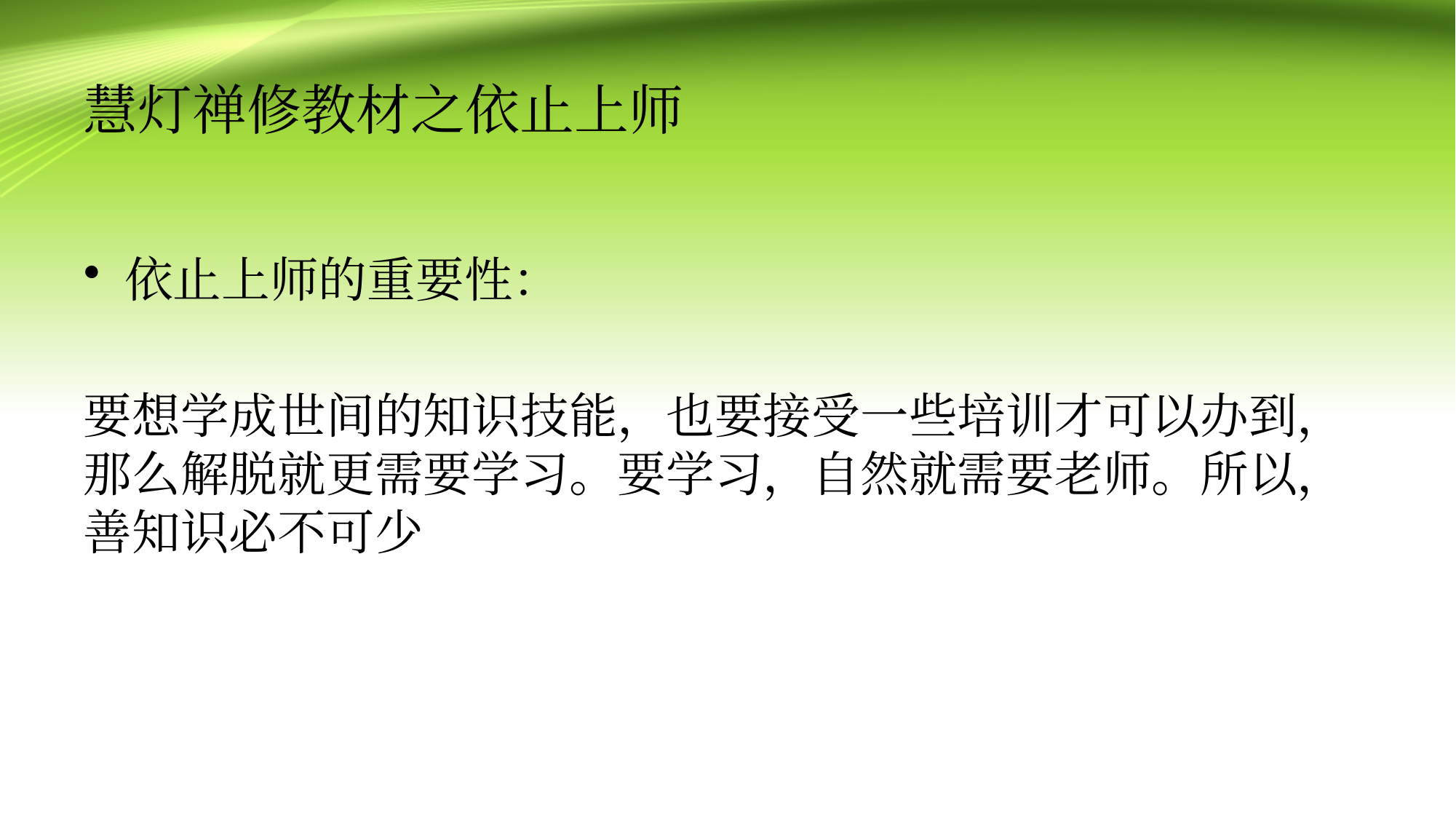

# 慧灯禅修教材之依止上师
依止上师的重要性：

要想学成世间的知识技能，也要接受一些培训才可以办到，那么解脱就更需要学习。要学习，自然就需要老师。所以，善知识必不可少